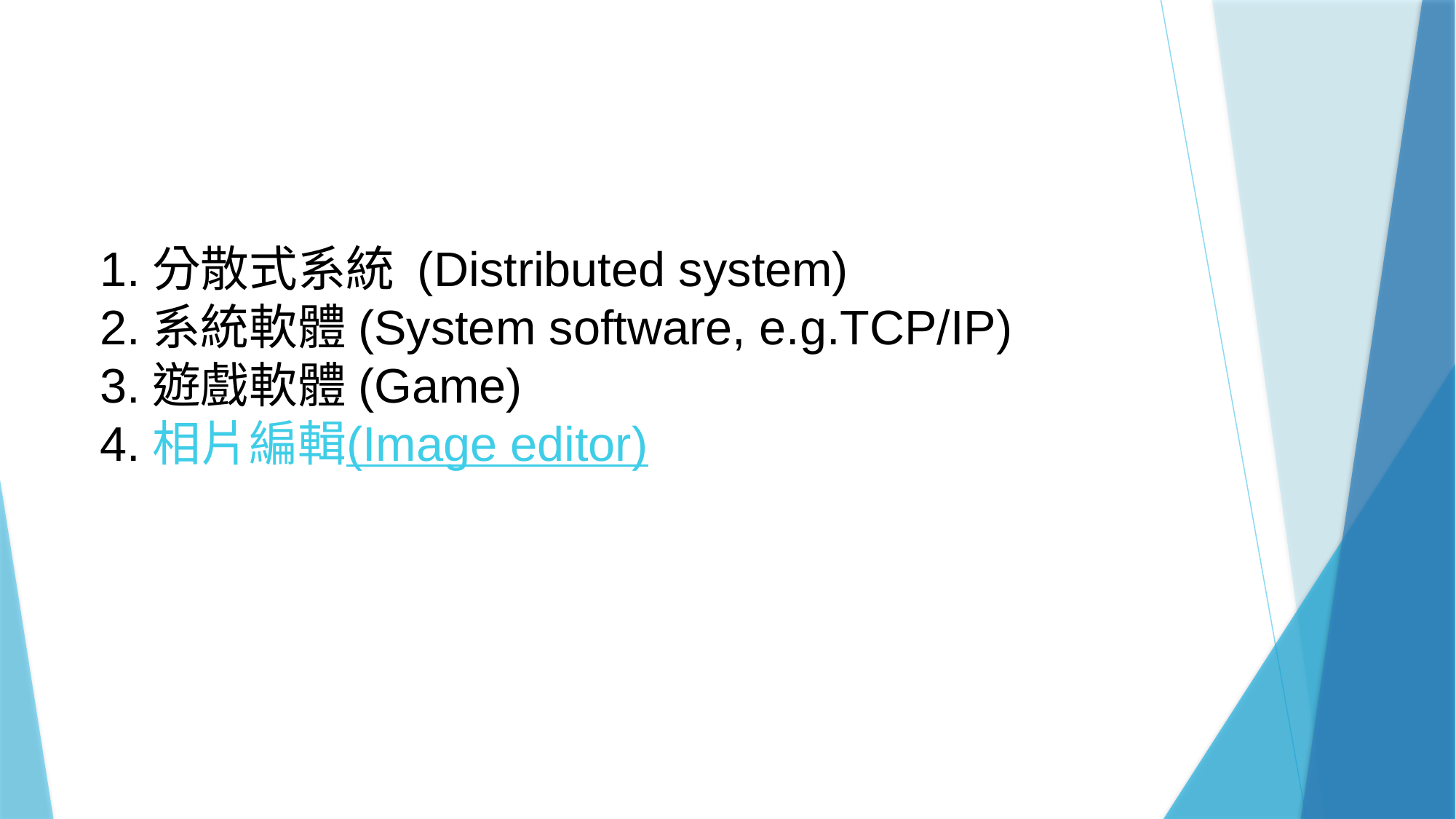

# 1.分散式系統 (Distributed system) 2.系統軟體(System software, e.g.TCP/IP) 3.遊戲軟體(Game) 4.相片編輯(Image editor)